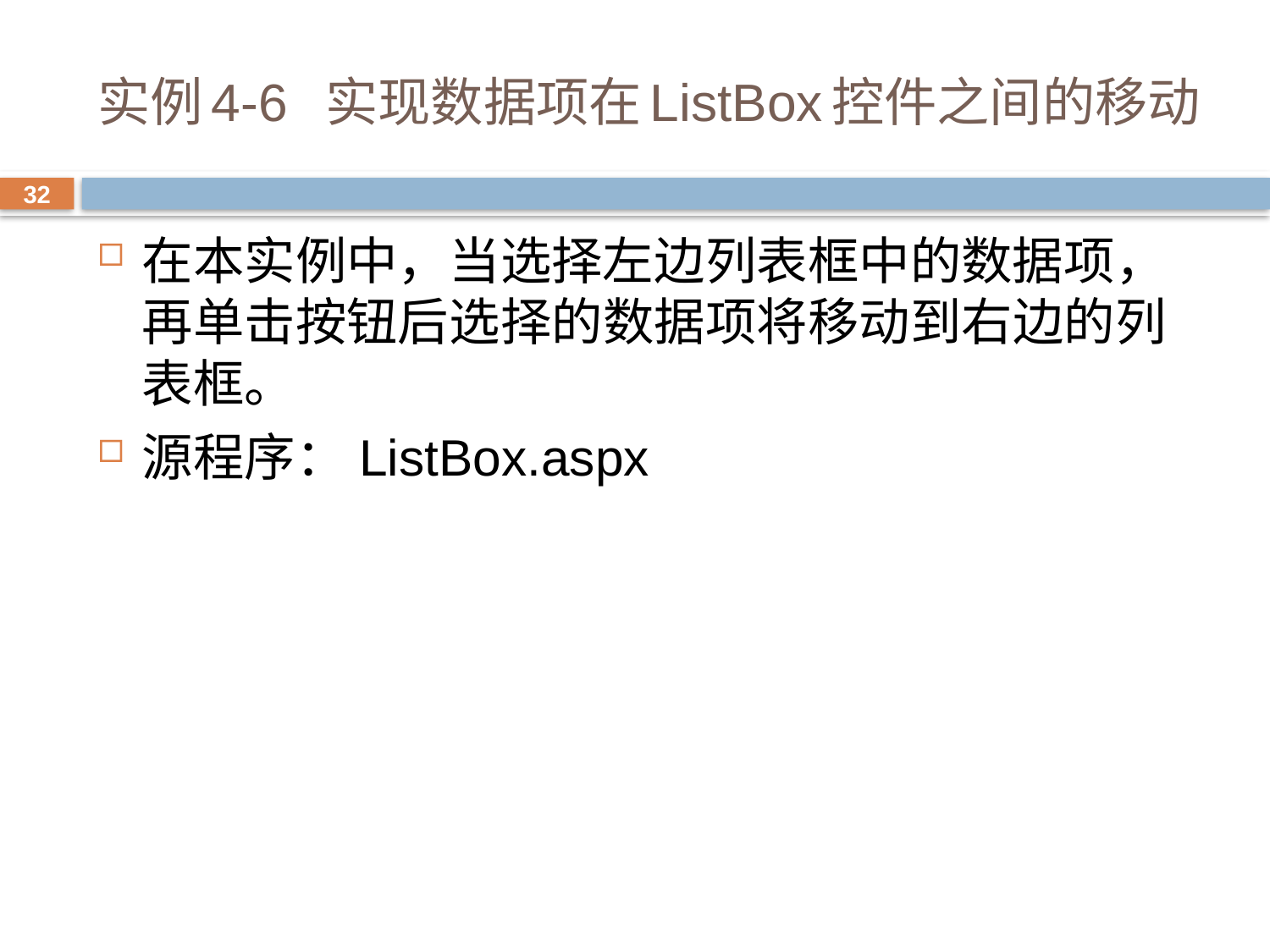

# 实例4-6  实现数据项在ListBox控件之间的移动
32
在本实例中，当选择左边列表框中的数据项，再单击按钮后选择的数据项将移动到右边的列表框。
源程序：ListBox.aspx